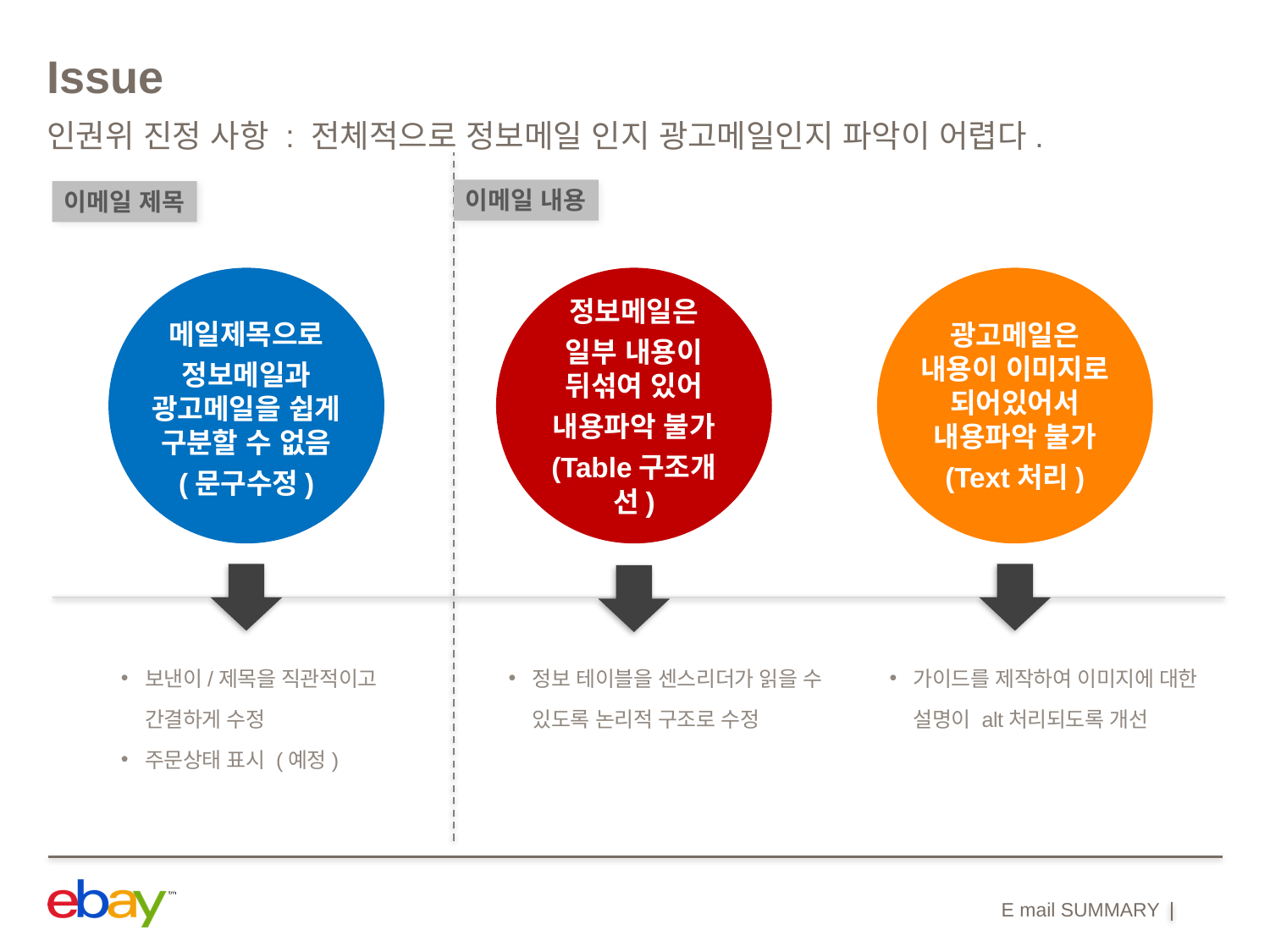

# Issue
인권위 진정 사항 : 전체적으로 정보메일 인지 광고메일인지 파악이 어렵다.
이메일 내용
이메일 제목
메일제목으로
정보메일과 광고메일을 쉽게 구분할 수 없음
(문구수정)
정보메일은
일부 내용이 뒤섞여 있어
내용파악 불가
(Table구조개선)
광고메일은 내용이 이미지로 되어있어서 내용파악 불가
(Text처리)

보낸이/제목을 직관적이고 간결하게 수정
주문상태 표시 (예정)
정보 테이블을 센스리더가 읽을 수 있도록 논리적 구조로 수정
가이드를 제작하여 이미지에 대한 설명이 alt처리되도록 개선
E mail SUMMARY